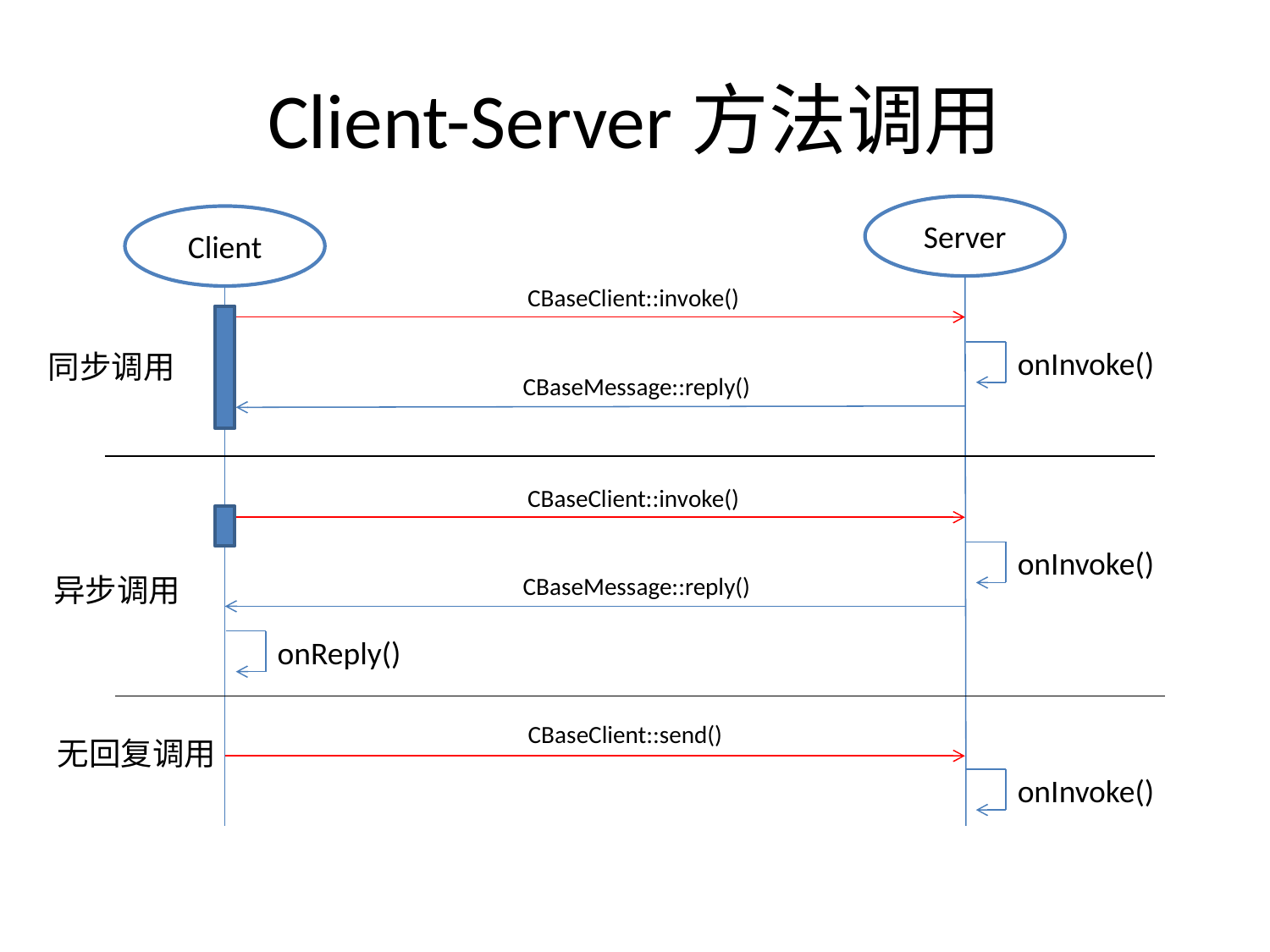

# Client-Server方法调用
Server
Client
CBaseClient::invoke()

onInvoke()
同步调用
CBaseMessage::reply()
CBaseClient::invoke()

onInvoke()
异步调用
CBaseMessage::reply()
onReply()
CBaseClient::send()
无回复调用
onInvoke()